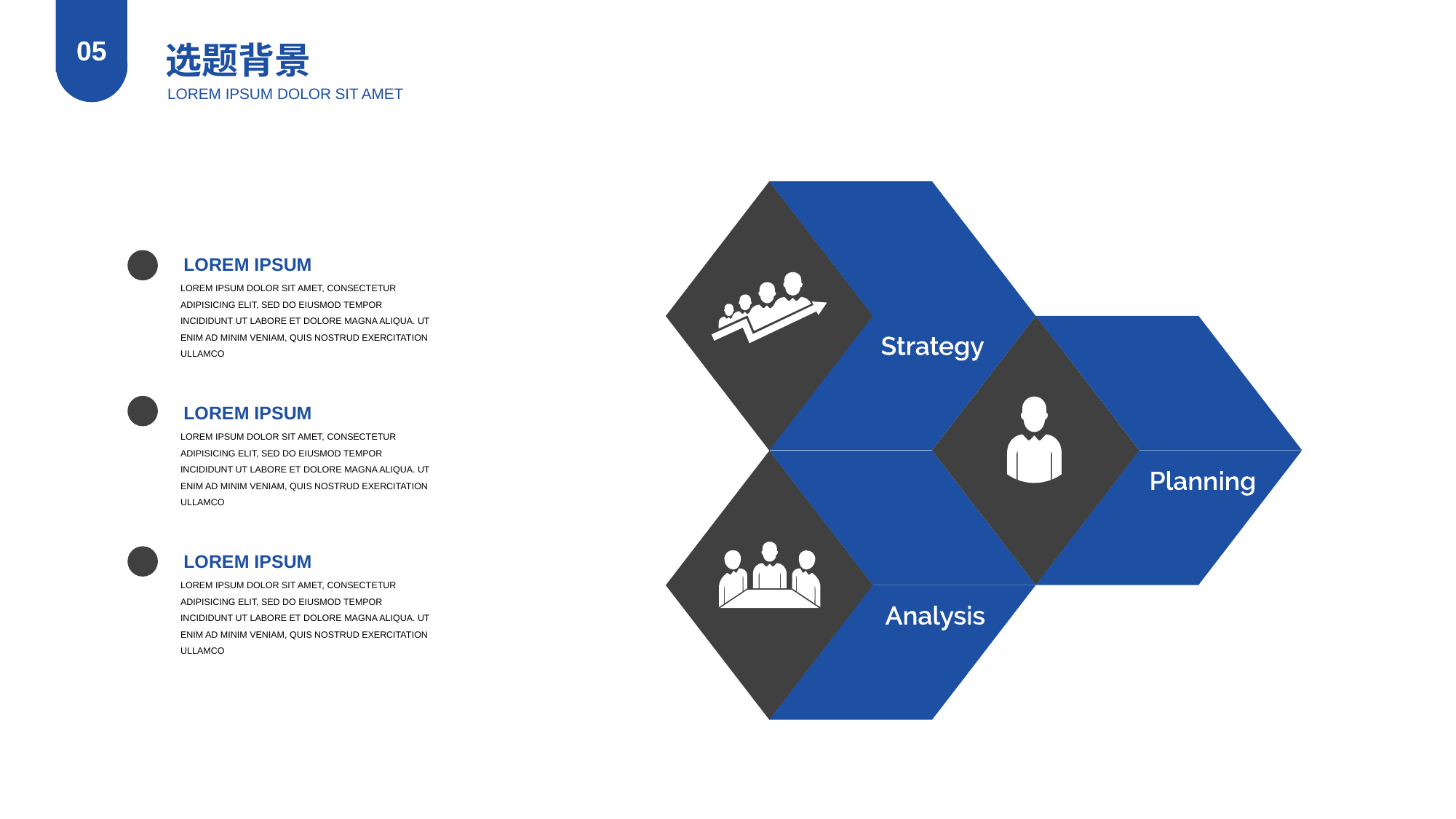

05
选题背景
LOREM IPSUM DOLOR SIT AMET

LOREM IPSUM

LOREM IPSUM DOLOR SIT AMET, CONSECTETUR ADIPISICING ELIT, SED DO EIUSMOD TEMPOR INCIDIDUNT UT LABORE ET DOLORE MAGNA ALIQUA. UT ENIM AD MINIM VENIAM, QUIS NOSTRUD EXERCITATION ULLAMCO

LOREM IPSUM

LOREM IPSUM DOLOR SIT AMET, CONSECTETUR ADIPISICING ELIT, SED DO EIUSMOD TEMPOR INCIDIDUNT UT LABORE ET DOLORE MAGNA ALIQUA. UT ENIM AD MINIM VENIAM, QUIS NOSTRUD EXERCITATION ULLAMCO

LOREM IPSUM

LOREM IPSUM DOLOR SIT AMET, CONSECTETUR ADIPISICING ELIT, SED DO EIUSMOD TEMPOR INCIDIDUNT UT LABORE ET DOLORE MAGNA ALIQUA. UT ENIM AD MINIM VENIAM, QUIS NOSTRUD EXERCITATION ULLAMCO